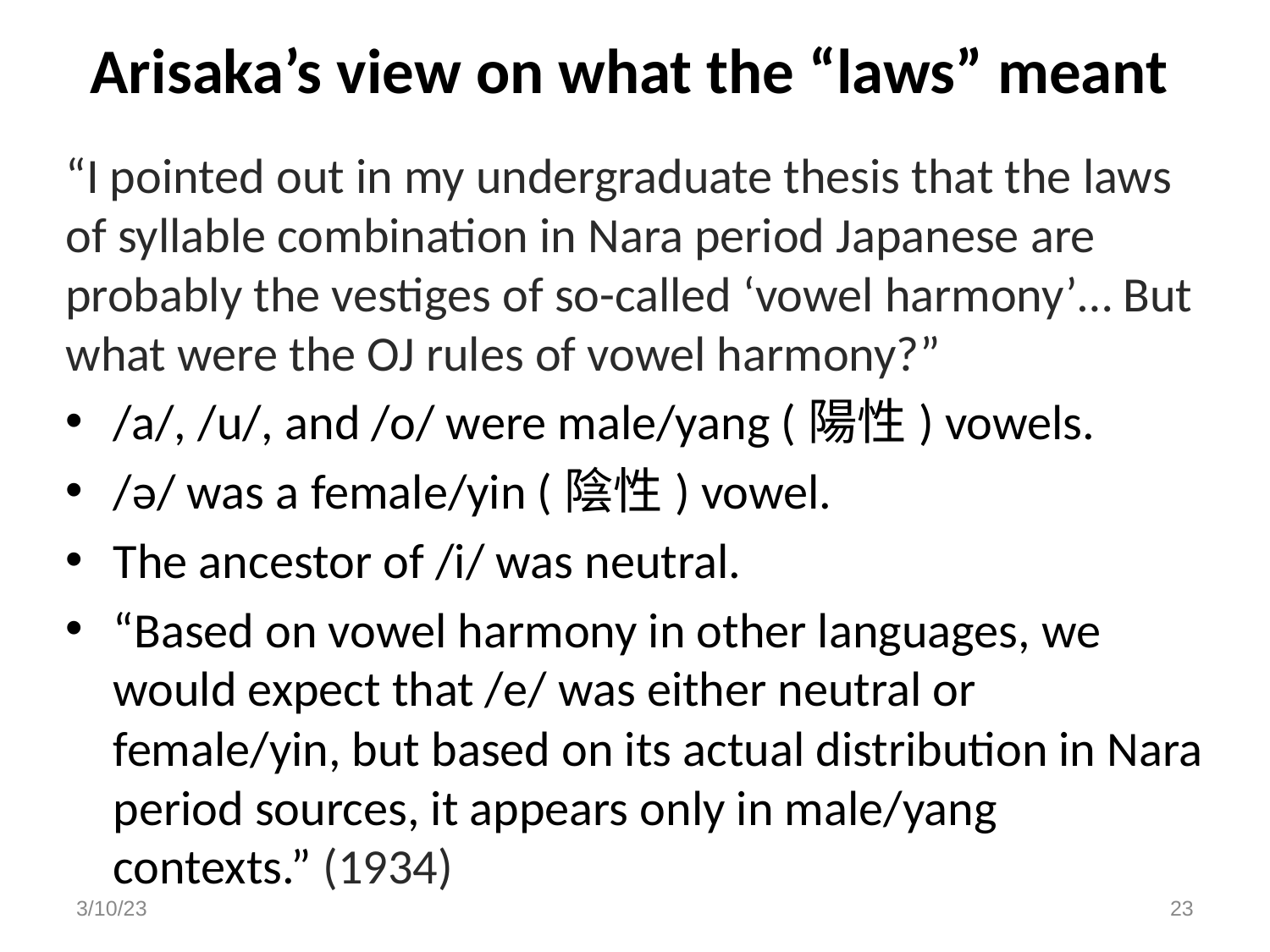

# Arisaka’s view on what the “laws” meant
“I pointed out in my undergraduate thesis that the laws of syllable combination in Nara period Japanese are probably the vestiges of so-called ‘vowel harmony’… But what were the OJ rules of vowel harmony?”
/a/, /u/, and /o/ were male/yang (陽性) vowels.
/ə/ was a female/yin (陰性) vowel.
The ancestor of /i/ was neutral.
“Based on vowel harmony in other languages, we would expect that /e/ was either neutral or female/yin, but based on its actual distribution in Nara period sources, it appears only in male/yang contexts.” (1934)
3/10/23

23